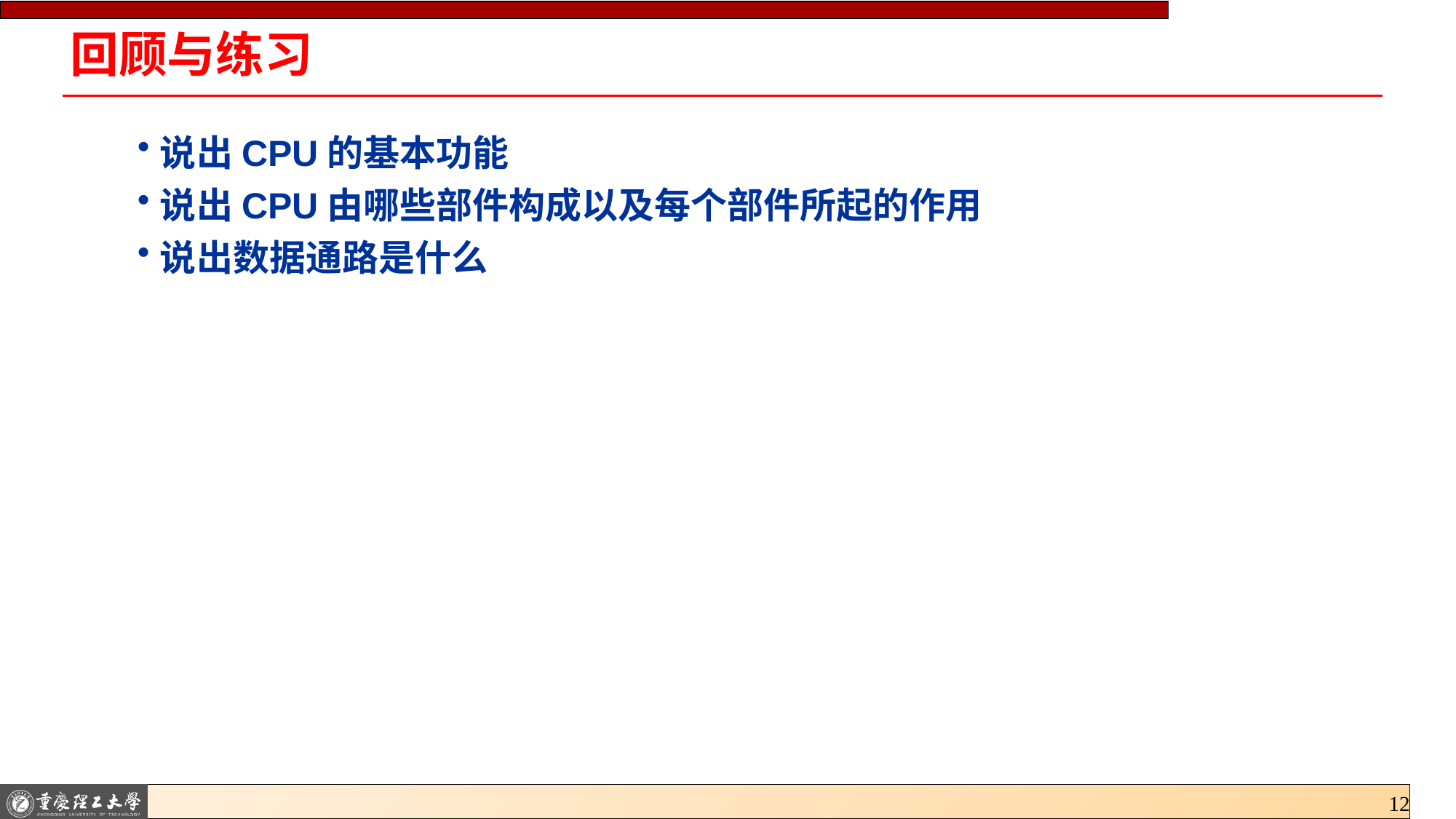

# 回顾与练习
说出CPU的基本功能
说出CPU由哪些部件构成以及每个部件所起的作用
说出数据通路是什么